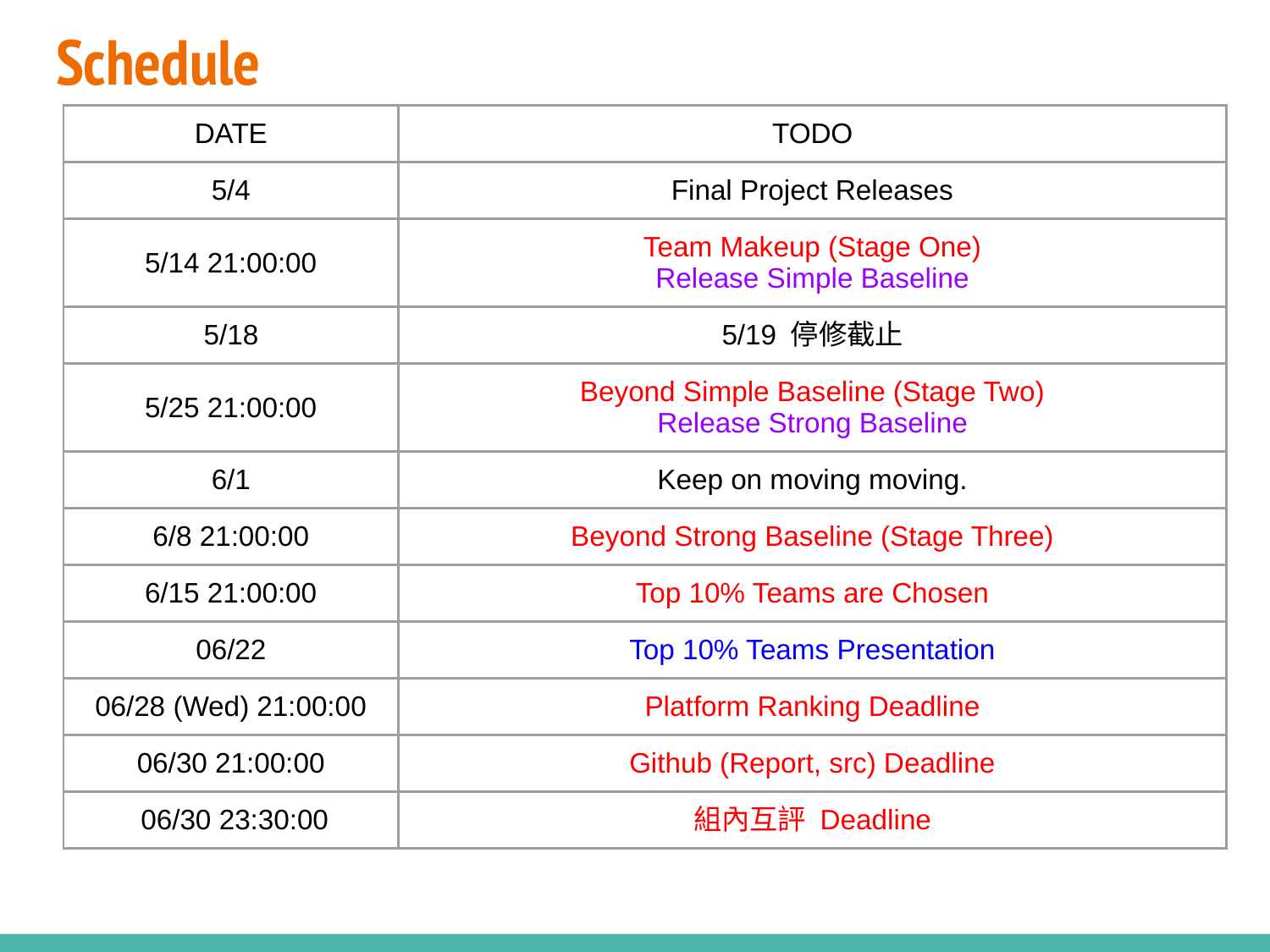

# Schedule
| DATE | TODO |
| --- | --- |
| 5/4 | Final Project Releases |
| 5/14 21:00:00 | Team Makeup (Stage One) Release Simple Baseline |
| 5/18 | 5/19 停修截止 |
| 5/25 21:00:00 | Beyond Simple Baseline (Stage Two) Release Strong Baseline |
| 6/1 | Keep on moving moving. |
| 6/8 21:00:00 | Beyond Strong Baseline (Stage Three) |
| 6/15 21:00:00 | Top 10% Teams are Chosen |
| 06/22 | Top 10% Teams Presentation |
| 06/28 (Wed) 21:00:00 | Platform Ranking Deadline |
| 06/30 21:00:00 | Github (Report, src) Deadline |
| 06/30 23:30:00 | 組內互評 Deadline |